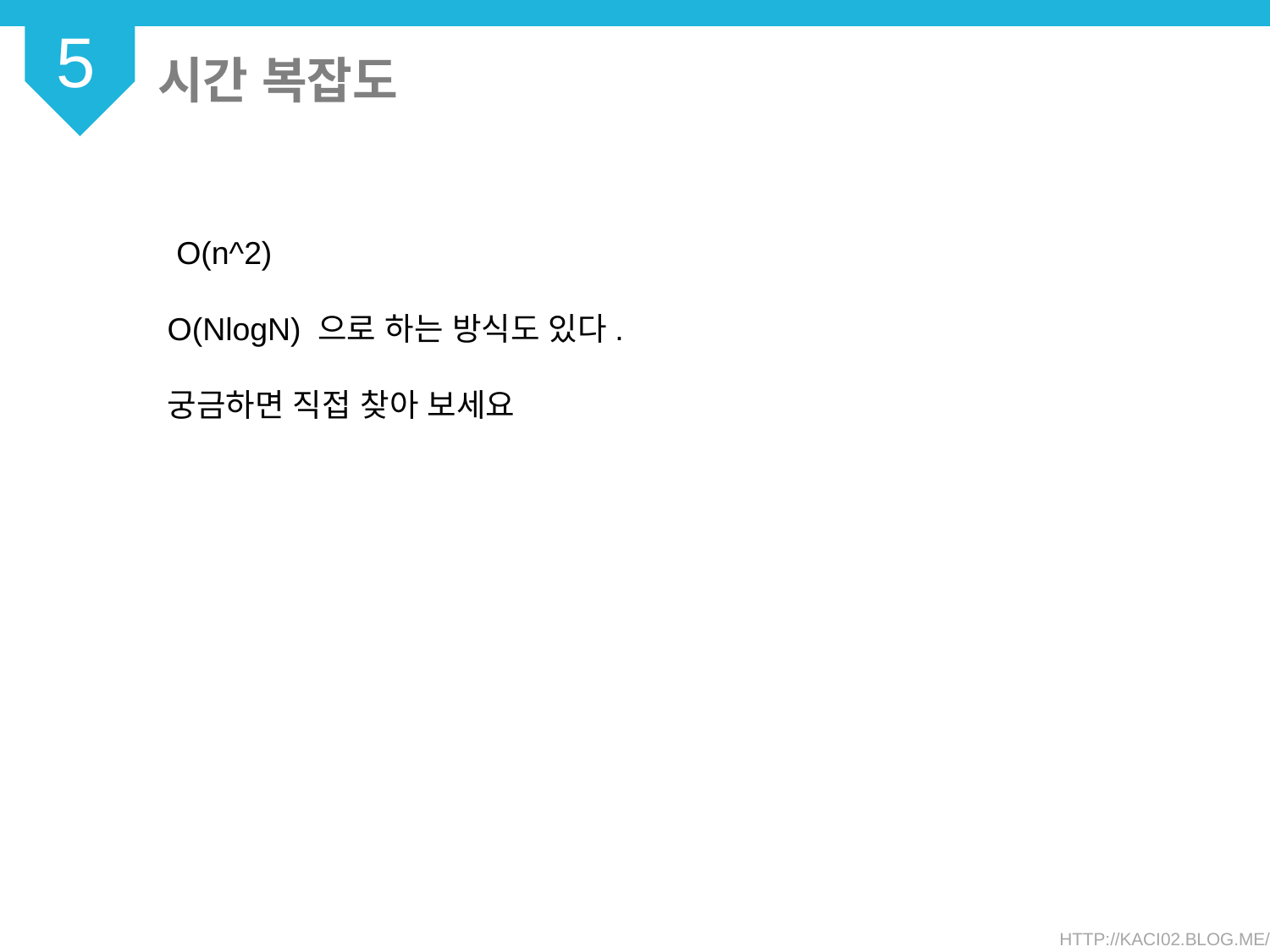

5

시간 복잡도
 O(n^2)

O(NlogN) 으로 하는 방식도 있다.

궁금하면 직접 찾아 보세요
HTTP://KACI02.BLOG.ME/